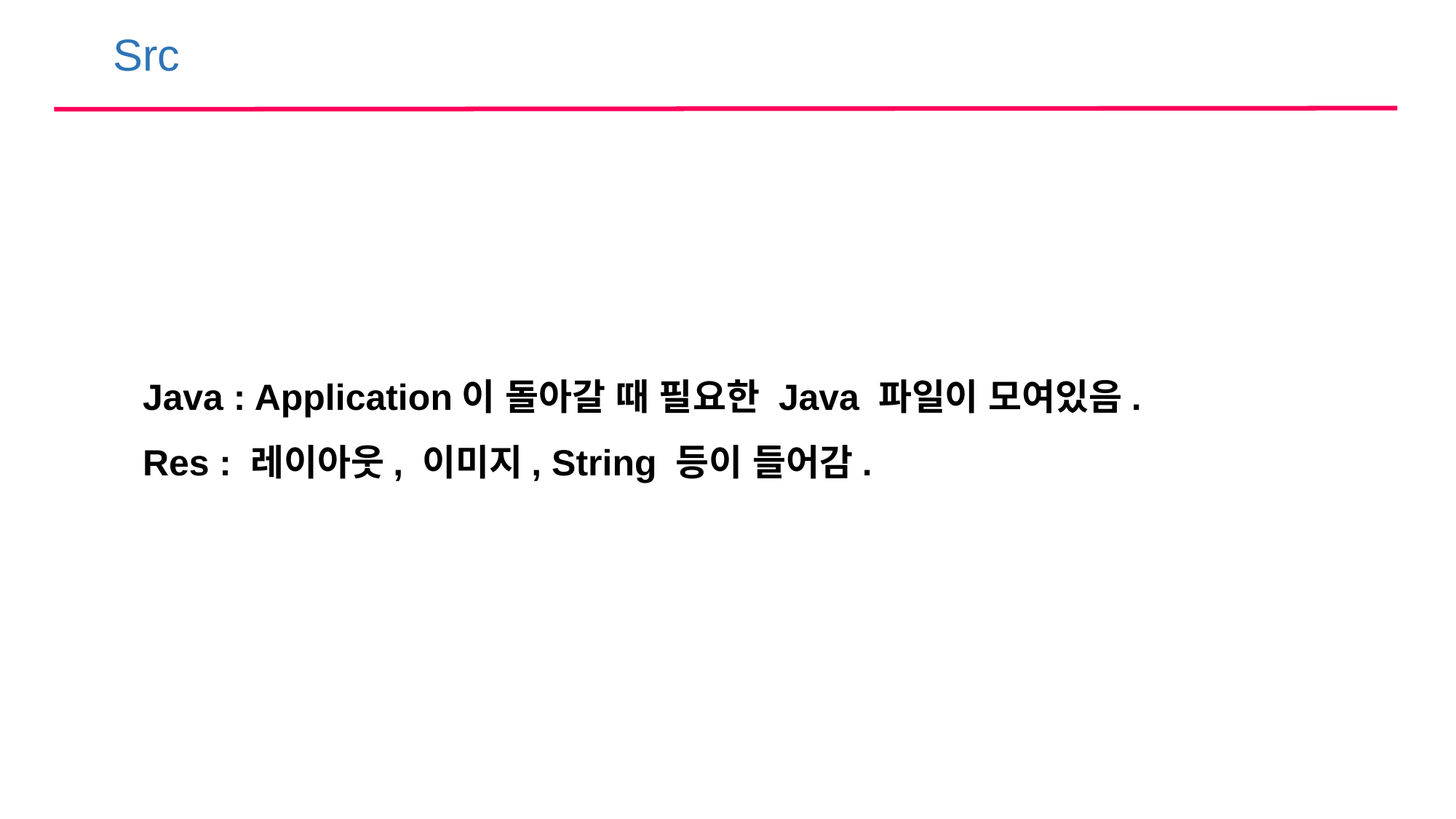

Src
Java : Application이 돌아갈 때 필요한 Java 파일이 모여있음.
Res : 레이아웃, 이미지, String 등이 들어감.